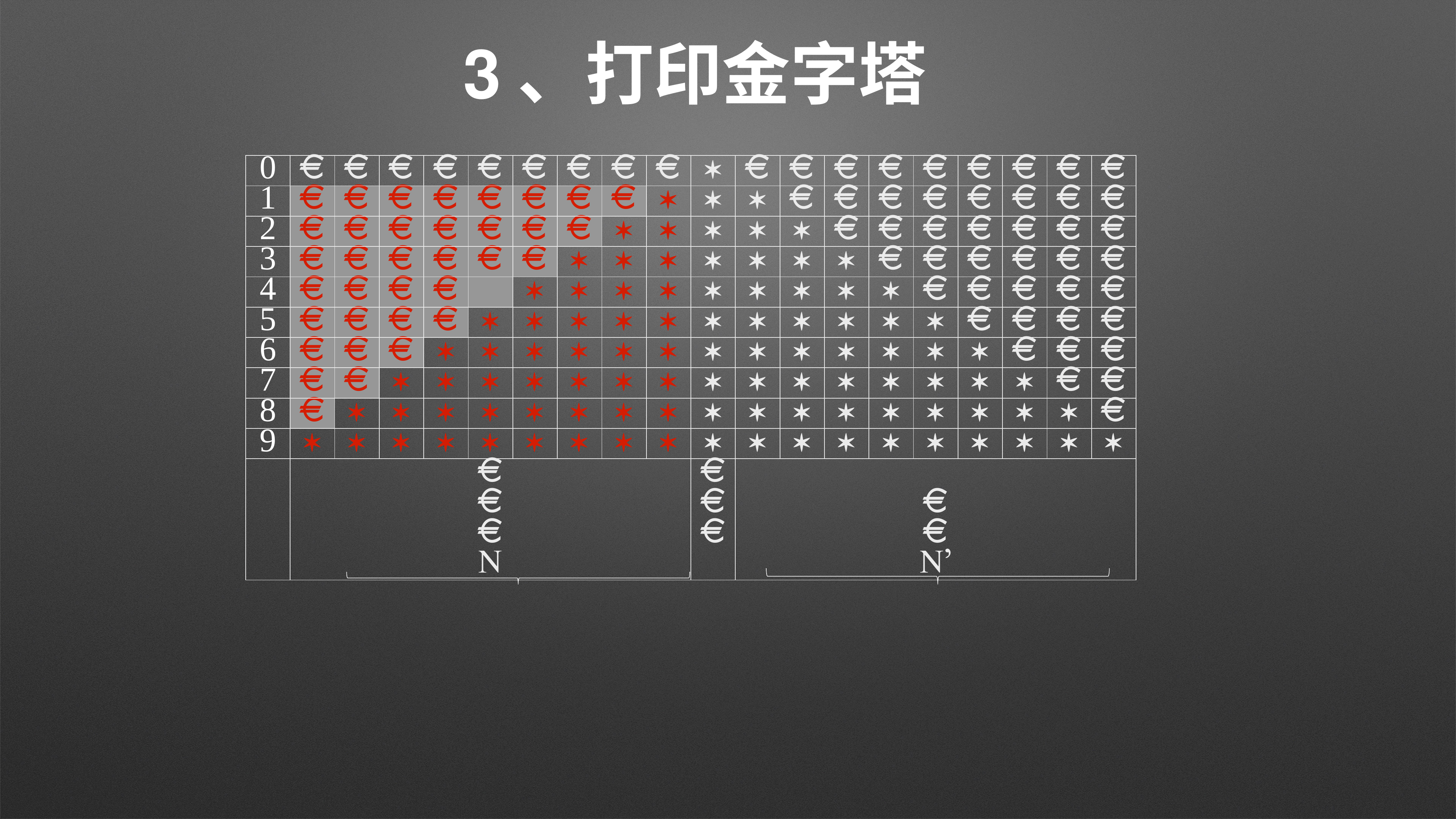

# 3、打印金字塔
| 0 |  |  |  |  |  |  |  |  |  | ∗ |  |  |  |  |  |  |  |  |  |
| --- | --- | --- | --- | --- | --- | --- | --- | --- | --- | --- | --- | --- | --- | --- | --- | --- | --- | --- | --- |
| 1 |  |  |  |  |  |  |  |  | ∗ | ∗ | ∗ |  |  |  |  |  |  |  |  |
| 2 |  |  |  |  |  |  |  | ∗ | ∗ | ∗ | ∗ | ∗ |  |  |  |  |  |  |  |
| 3 |  |  |  |  |  |  | ∗ | ∗ | ∗ | ∗ | ∗ | ∗ | ∗ |  |  |  |  |  |  |
| 4 |  |  |  |  |  | ∗ | ∗ | ∗ | ∗ | ∗ | ∗ | ∗ | ∗ | ∗ |  |  |  |  |  |
| 5 |  |  |  |  | ∗ | ∗ | ∗ | ∗ | ∗ | ∗ | ∗ | ∗ | ∗ | ∗ | ∗ |  |  |  |  |
| 6 |  |  |  | ∗ | ∗ | ∗ | ∗ | ∗ | ∗ | ∗ | ∗ | ∗ | ∗ | ∗ | ∗ | ∗ |  |  |  |
| 7 |  |  | ∗ | ∗ | ∗ | ∗ | ∗ | ∗ | ∗ | ∗ | ∗ | ∗ | ∗ | ∗ | ∗ | ∗ | ∗ |  |  |
| 8 |  | ∗ | ∗ | ∗ | ∗ | ∗ | ∗ | ∗ | ∗ | ∗ | ∗ | ∗ | ∗ | ∗ | ∗ | ∗ | ∗ | ∗ |  |
| 9 | ∗ | ∗ | ∗ | ∗ | ∗ | ∗ | ∗ | ∗ | ∗ | ∗ | ∗ | ∗ | ∗ | ∗ | ∗ | ∗ | ∗ | ∗ | ∗ |
|  | Ν |  |  |  |  |  |  |  |  |  | Ν’ |  |  |  |  |  |  |  |  |